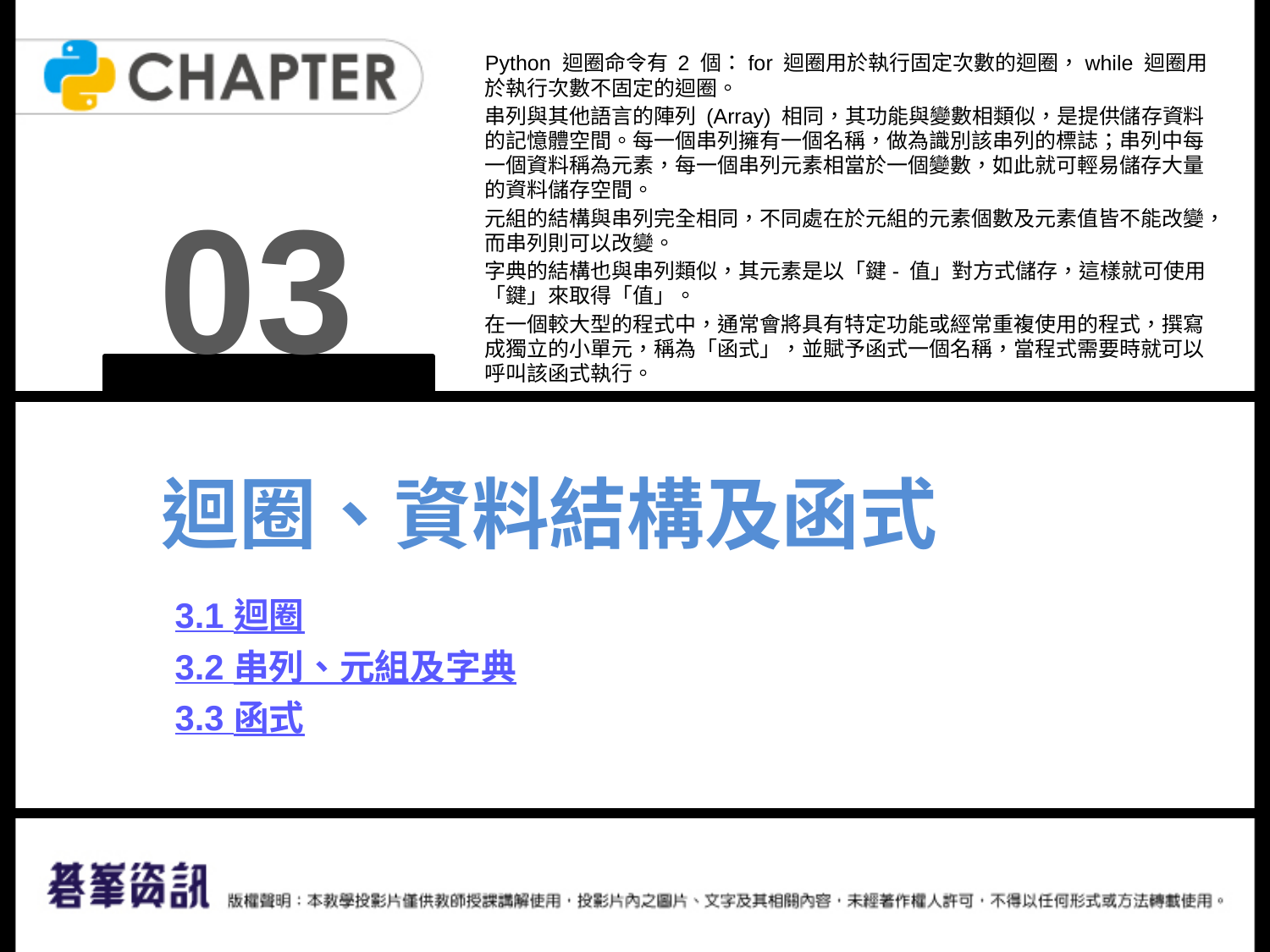

Python 迴圈命令有 2 個：for 迴圈用於執行固定次數的迴圈，while 迴圈用於執行次數不固定的迴圈。
串列與其他語言的陣列 (Array) 相同，其功能與變數相類似，是提供儲存資料的記憶體空間。每一個串列擁有一個名稱，做為識別該串列的標誌；串列中每一個資料稱為元素，每一個串列元素相當於一個變數，如此就可輕易儲存大量的資料儲存空間。
元組的結構與串列完全相同，不同處在於元組的元素個數及元素值皆不能改變，而串列則可以改變。
字典的結構也與串列類似，其元素是以「鍵- 值」對方式儲存，這樣就可使用「鍵」來取得「值」。
在一個較大型的程式中，通常會將具有特定功能或經常重複使用的程式，撰寫成獨立的小單元，稱為「函式」，並賦予函式一個名稱，當程式需要時就可以呼叫該函式執行。
03
迴圈、資料結構及函式
3.1 迴圈
3.2 串列、元組及字典
3.3 函式